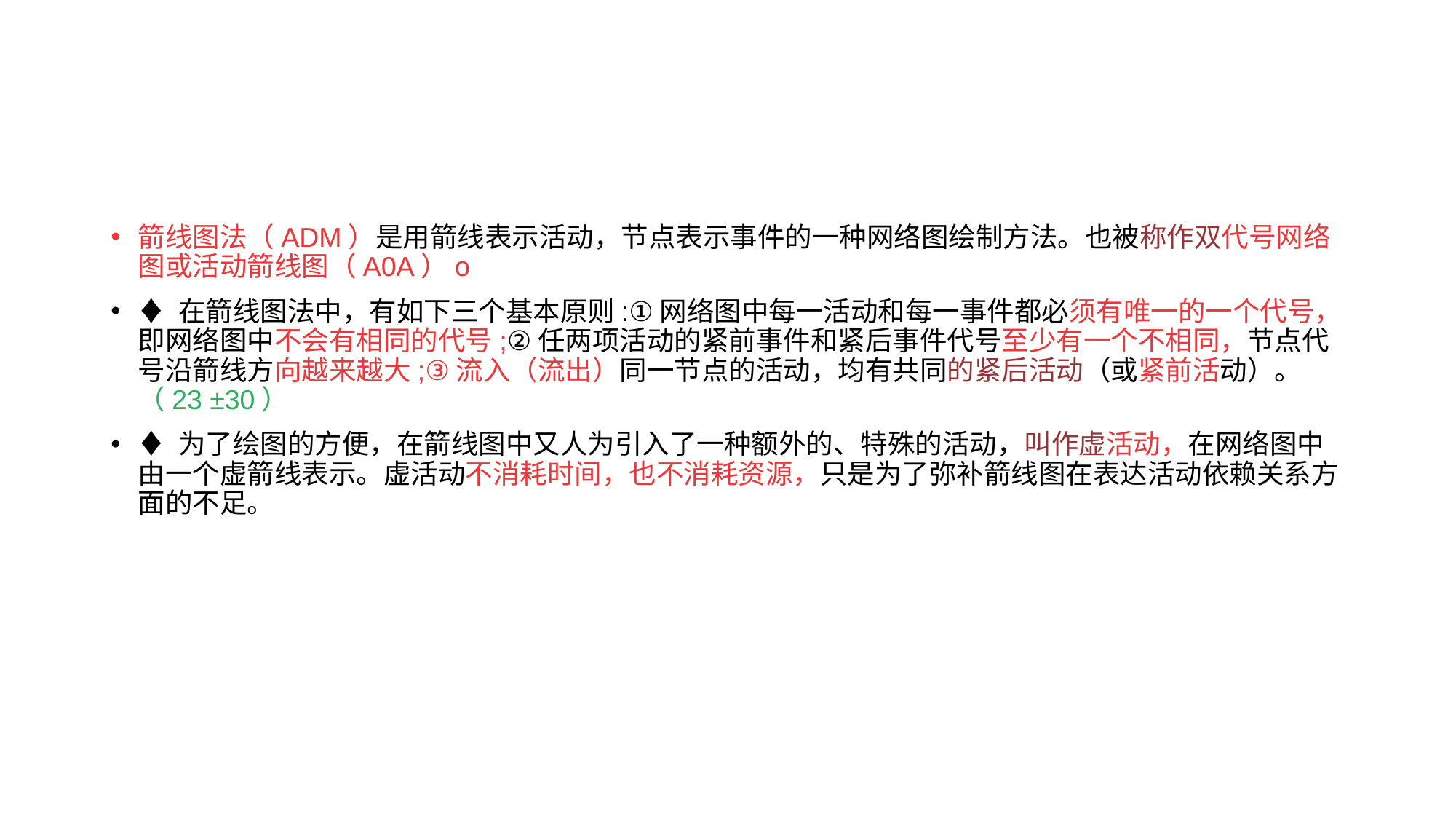

#
箭线图法（ADM）是用箭线表示活动，节点表示事件的一种网络图绘制方法。也被称作双代号网络图或活动箭线图（A0A）o
♦ 在箭线图法中，有如下三个基本原则:①网络图中每一活动和每一事件都必须有唯一的一个代号，即网络图中不会有相同的代号;②任两项活动的紧前事件和紧后事件代号至少有一个不相同，节点代号沿箭线方向越来越大;③流入（流出）同一节点的活动，均有共同的紧后活动（或紧前活动）。（23 ±30）
♦ 为了绘图的方便，在箭线图中又人为引入了一种额外的、特殊的活动，叫作虚活动，在网络图中由一个虚箭线表示。虚活动不消耗时间，也不消耗资源，只是为了弥补箭线图在表达活动依赖关系方面的不足。